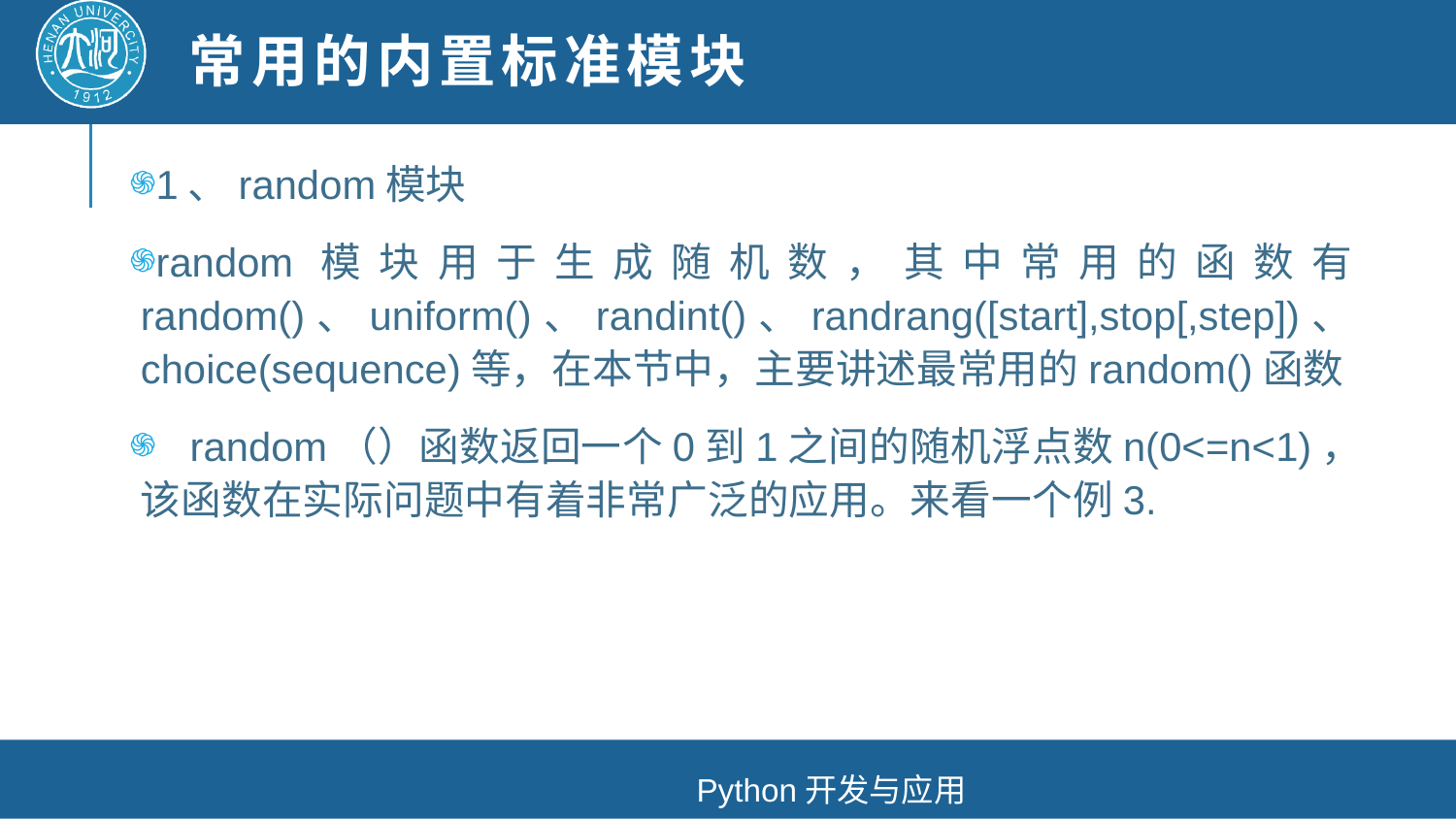

# 常用的内置标准模块
1、random模块
random模块用于生成随机数，其中常用的函数有random()、uniform()、randint()、randrang([start],stop[,step])、choice(sequence)等，在本节中，主要讲述最常用的random()函数
   random（）函数返回一个0到1之间的随机浮点数n(0<=n<1)，该函数在实际问题中有着非常广泛的应用。来看一个例3.

Python开发与应用
45